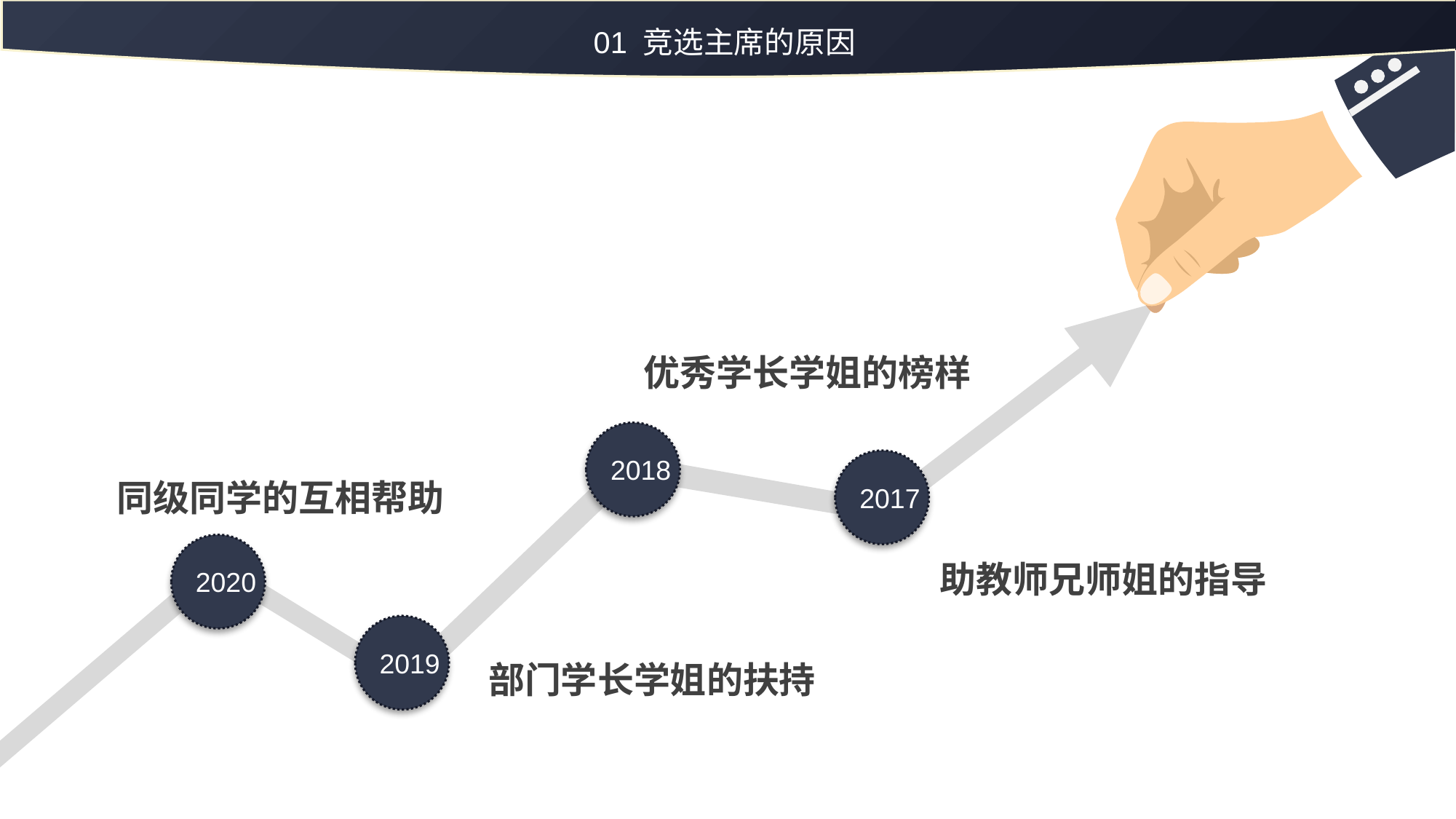

01 竞选主席的原因
优秀学长学姐的榜样
2018
2017
同级同学的互相帮助
2020
助教师兄师姐的指导
2019
部门学长学姐的扶持